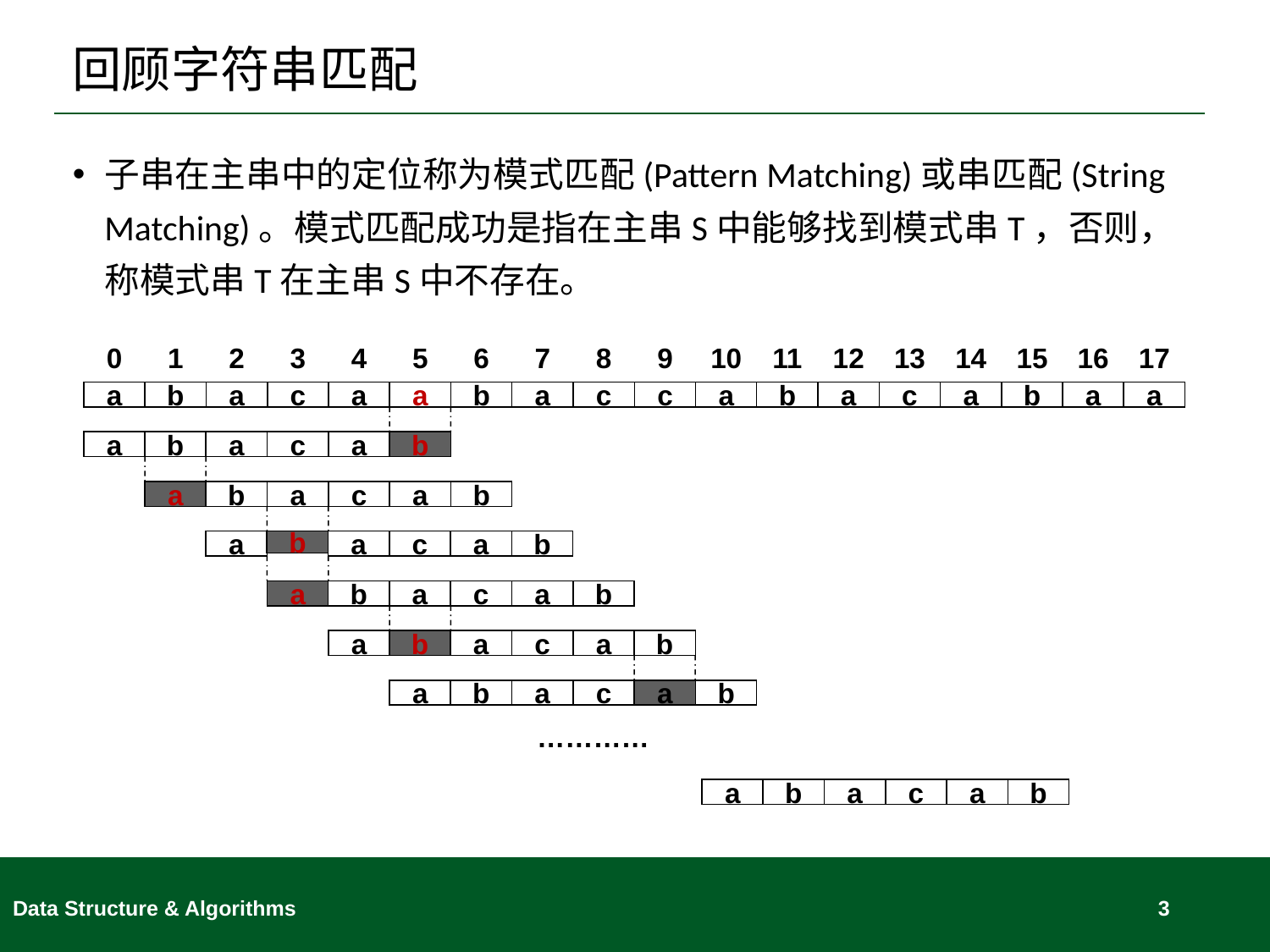

# 回顾字符串匹配
子串在主串中的定位称为模式匹配(Pattern Matching)或串匹配(String Matching)。模式匹配成功是指在主串S中能够找到模式串T，否则，称模式串T在主串S中不存在。

0
1
2
3
4
5
6
7
8
9
10
11
12
13
14
15
16
17
a
b
a
c
a
a
b
a
c
c
a
b
a
c
a
b
a
a

a
b
a
c
a
b

a
b
a
c
a
b

a
b
a
c
a
b

a
b
a
c
a
b

a
b
a
c
a
b

a
b
a
c
a
b
…………
a
b
a
c
a
b
Data Structure & Algorithms
3